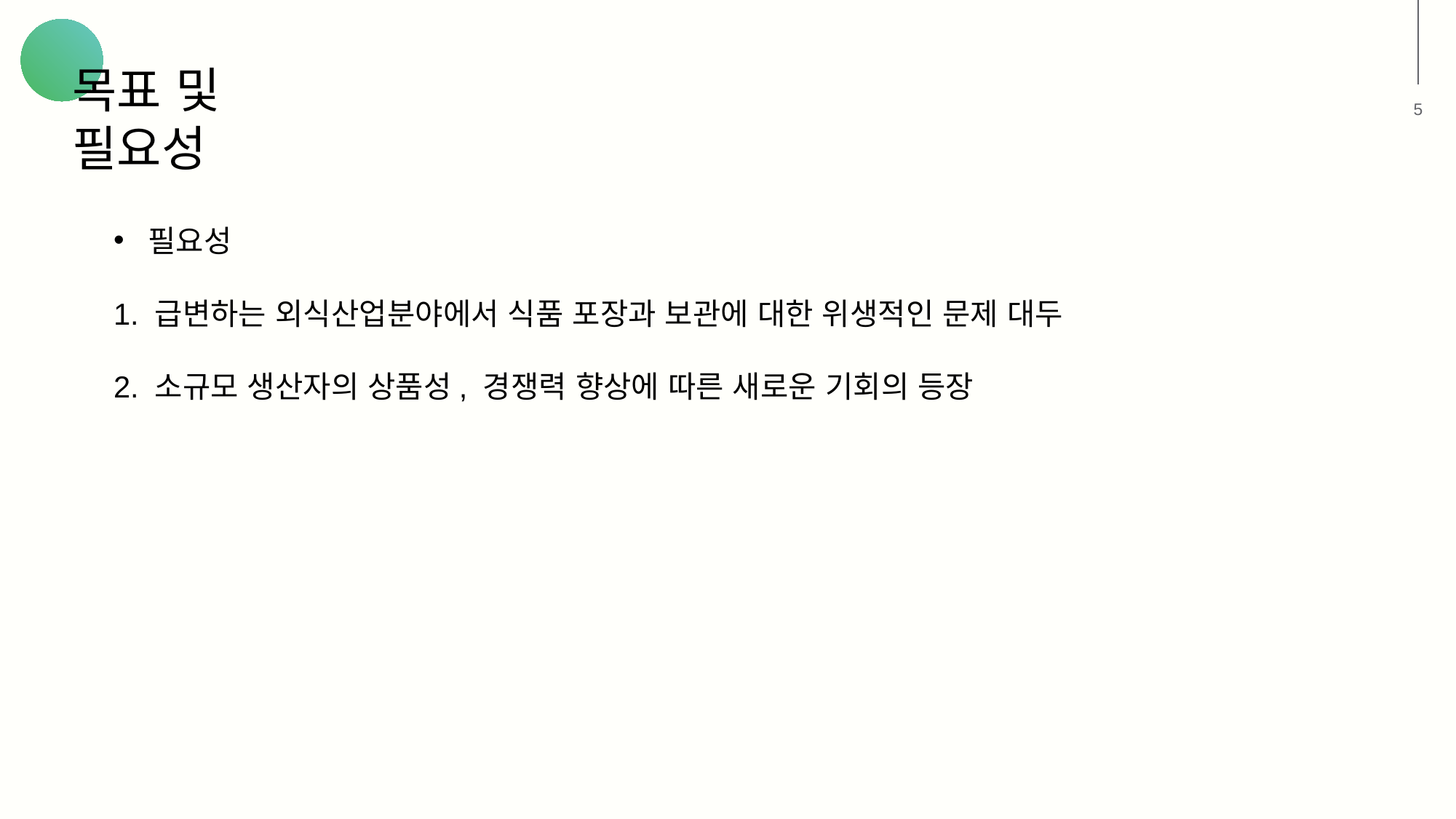

목표 및 필요성
5
필요성

급변하는 외식산업분야에서 식품 포장과 보관에 대한 위생적인 문제 대두

소규모 생산자의 상품성, 경쟁력 향상에 따른 새로운 기회의 등장